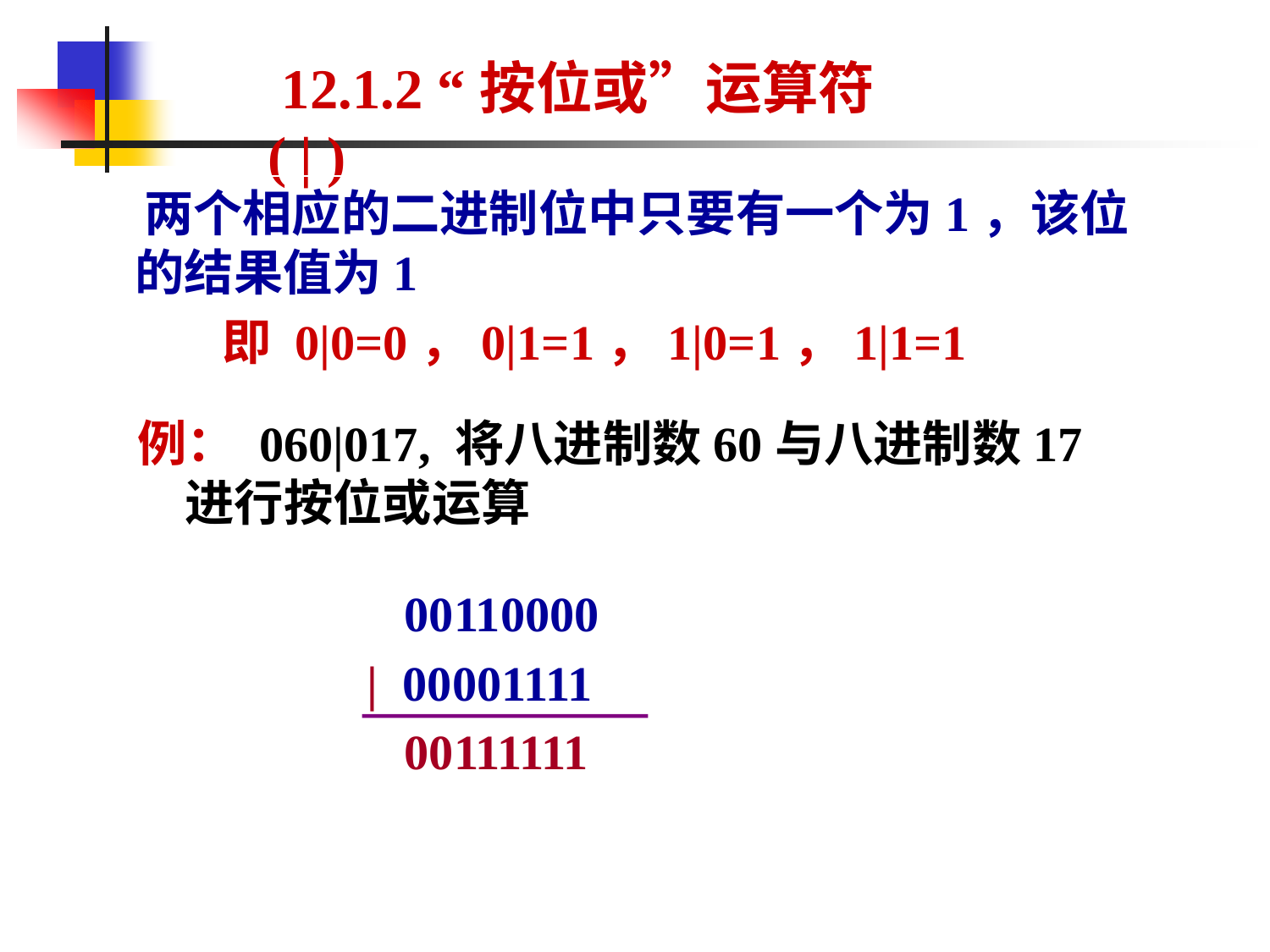

# 12.1.2 “按位或”运算符( | )
    两个相应的二进制位中只要有一个为1，该位的结果值为1
           即 0|0=0，0|1=1，1|0=1，1|1=1
例： 060|017, 将八进制数60与八进制数17进行按位或运算
   00110000
|  00001111
   00111111